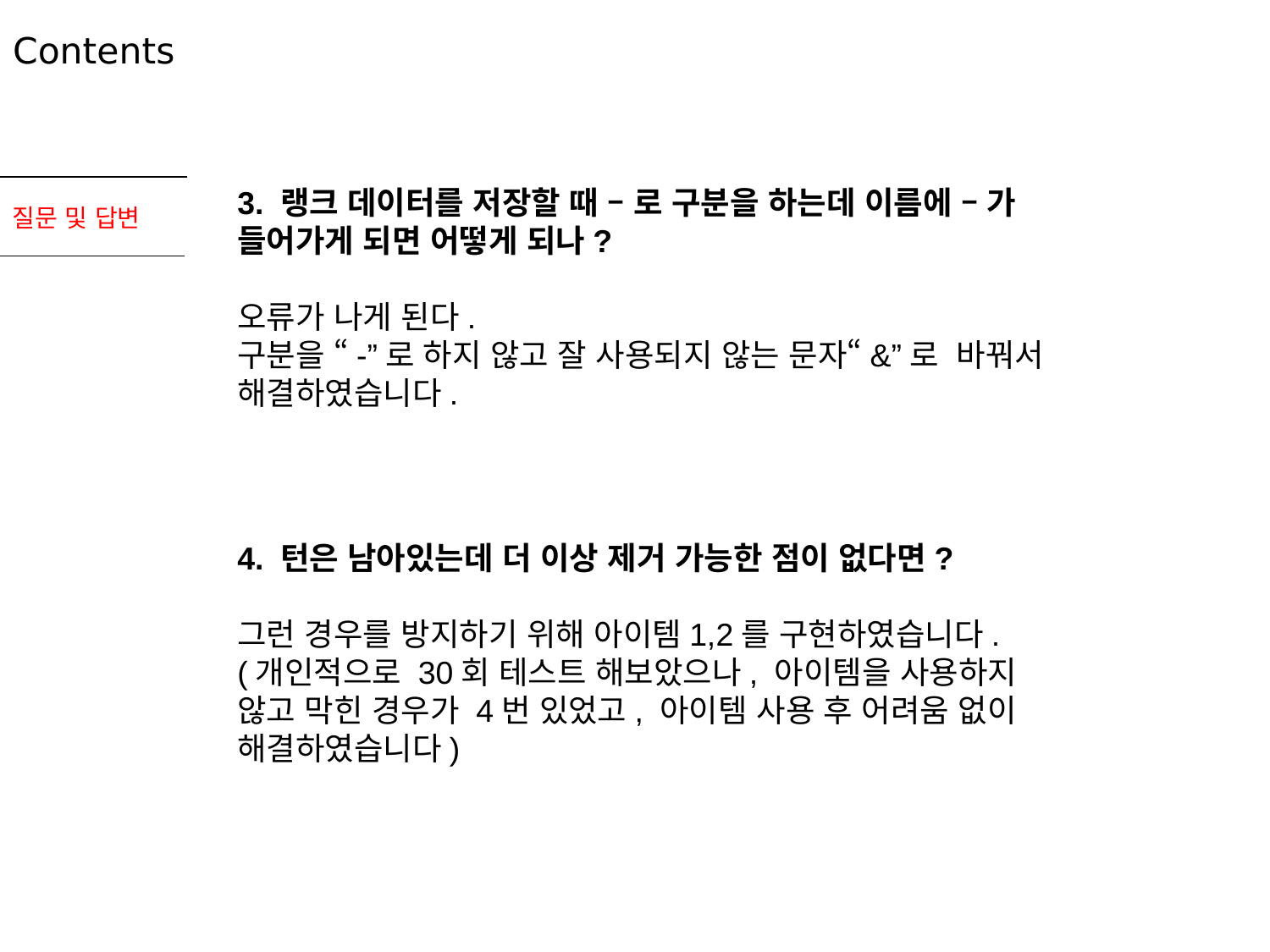

# Contents
3. 랭크 데이터를 저장할 때 – 로 구분을 하는데 이름에 – 가 들어가게 되면 어떻게 되나?

오류가 나게 된다.
구분을 “-”로 하지 않고 잘 사용되지 않는 문자“&”로  바꿔서 해결하였습니다.
질문 및 답변
4. 턴은 남아있는데 더 이상 제거 가능한 점이 없다면?

그런 경우를 방지하기 위해 아이템1,2를 구현하였습니다.
(개인적으로 30회 테스트 해보았으나, 아이템을 사용하지 않고 막힌 경우가 4번 있었고, 아이템 사용 후 어려움 없이 해결하였습니다)